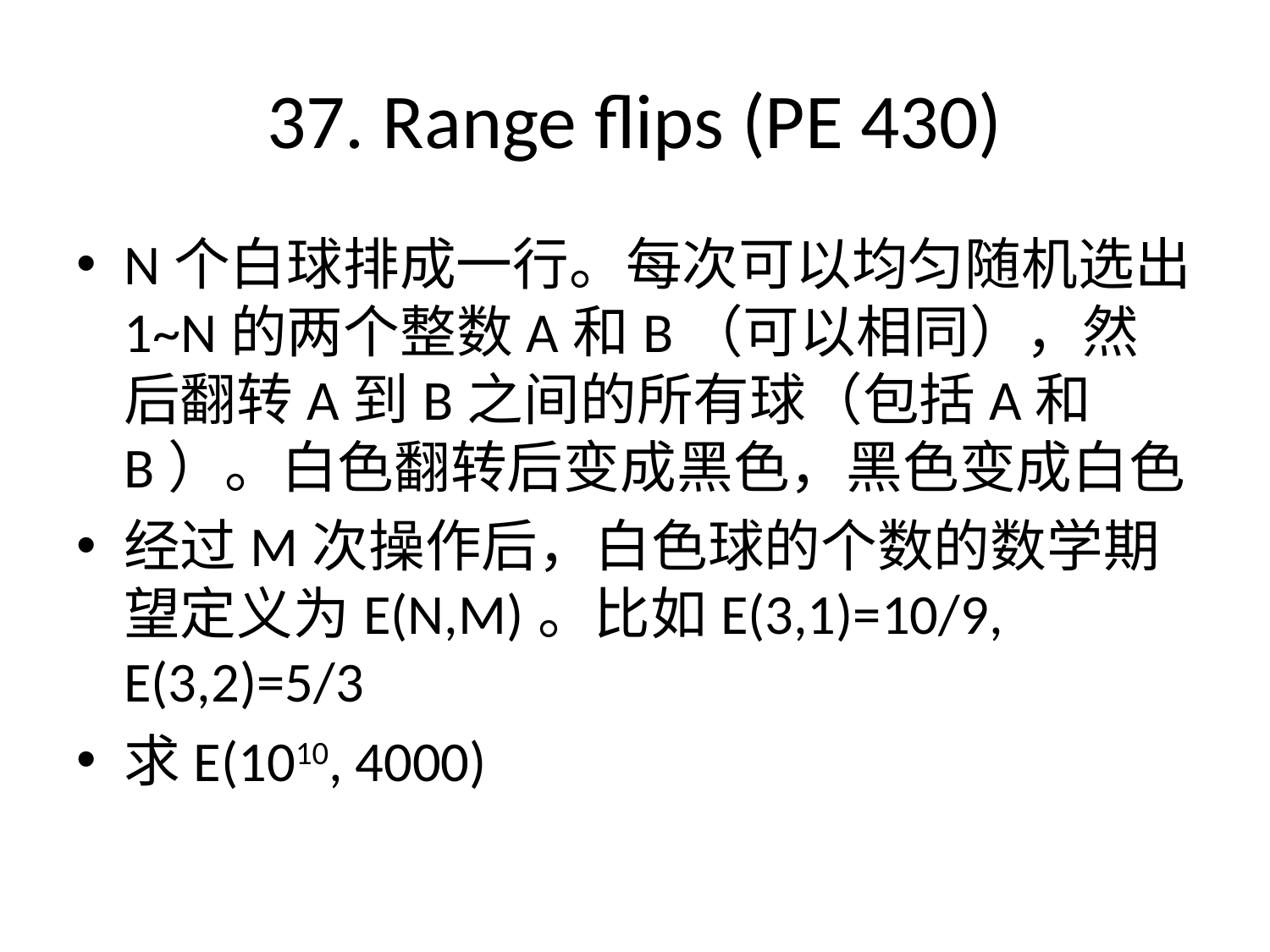

# 37. Range flips (PE 430)
N个白球排成一行。每次可以均匀随机选出1~N的两个整数A和B（可以相同），然后翻转A到B之间的所有球（包括A和B）。白色翻转后变成黑色，黑色变成白色
经过M次操作后，白色球的个数的数学期望定义为E(N,M)。比如E(3,1)=10/9, E(3,2)=5/3
求E(1010, 4000)